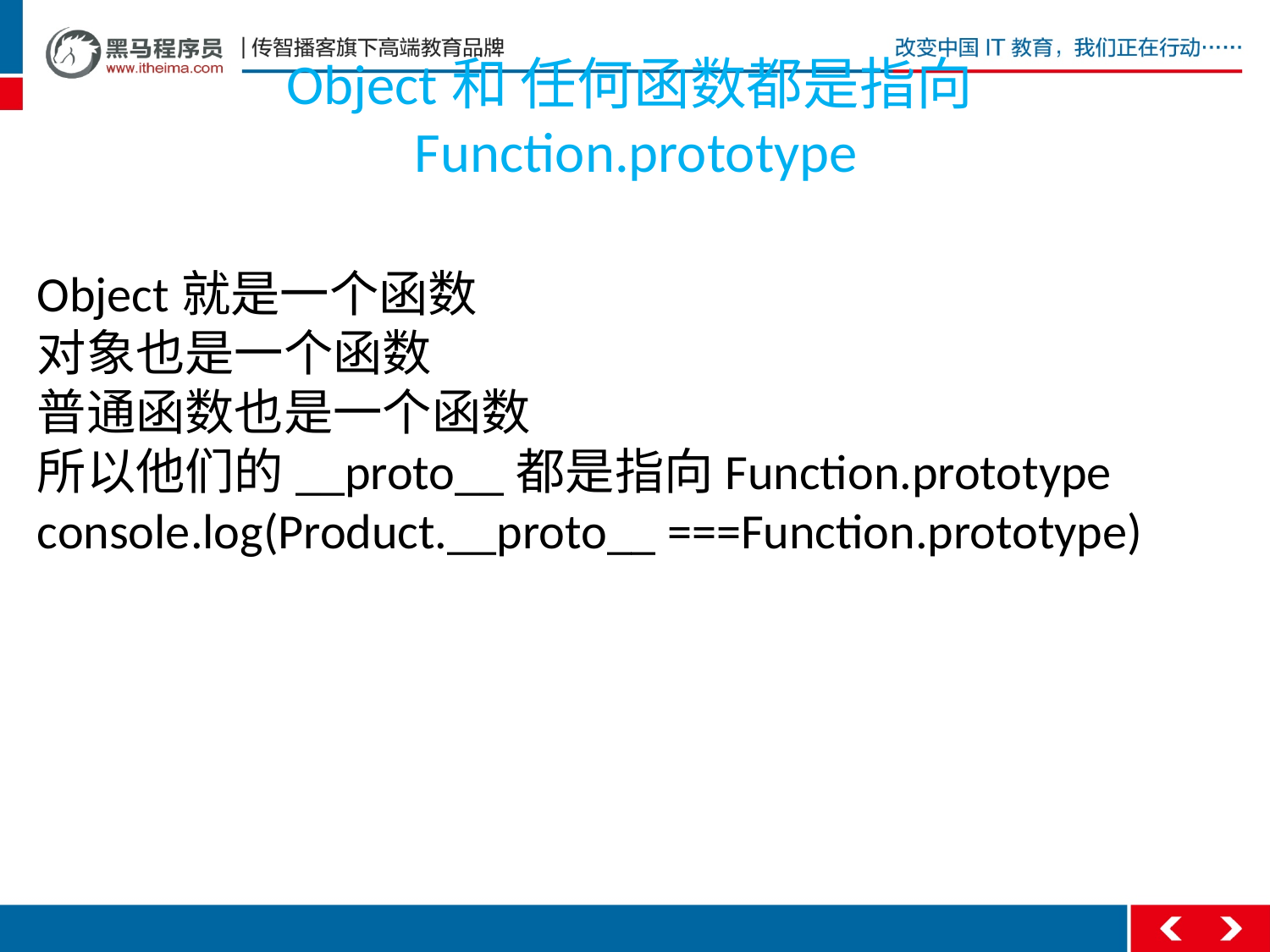

# Object和 任何函数都是指向Function.prototype
Object就是一个函数
对象也是一个函数
普通函数也是一个函数
所以他们的__proto__都是指向Function.prototype
console.log(Product.__proto__ ===Function.prototype)